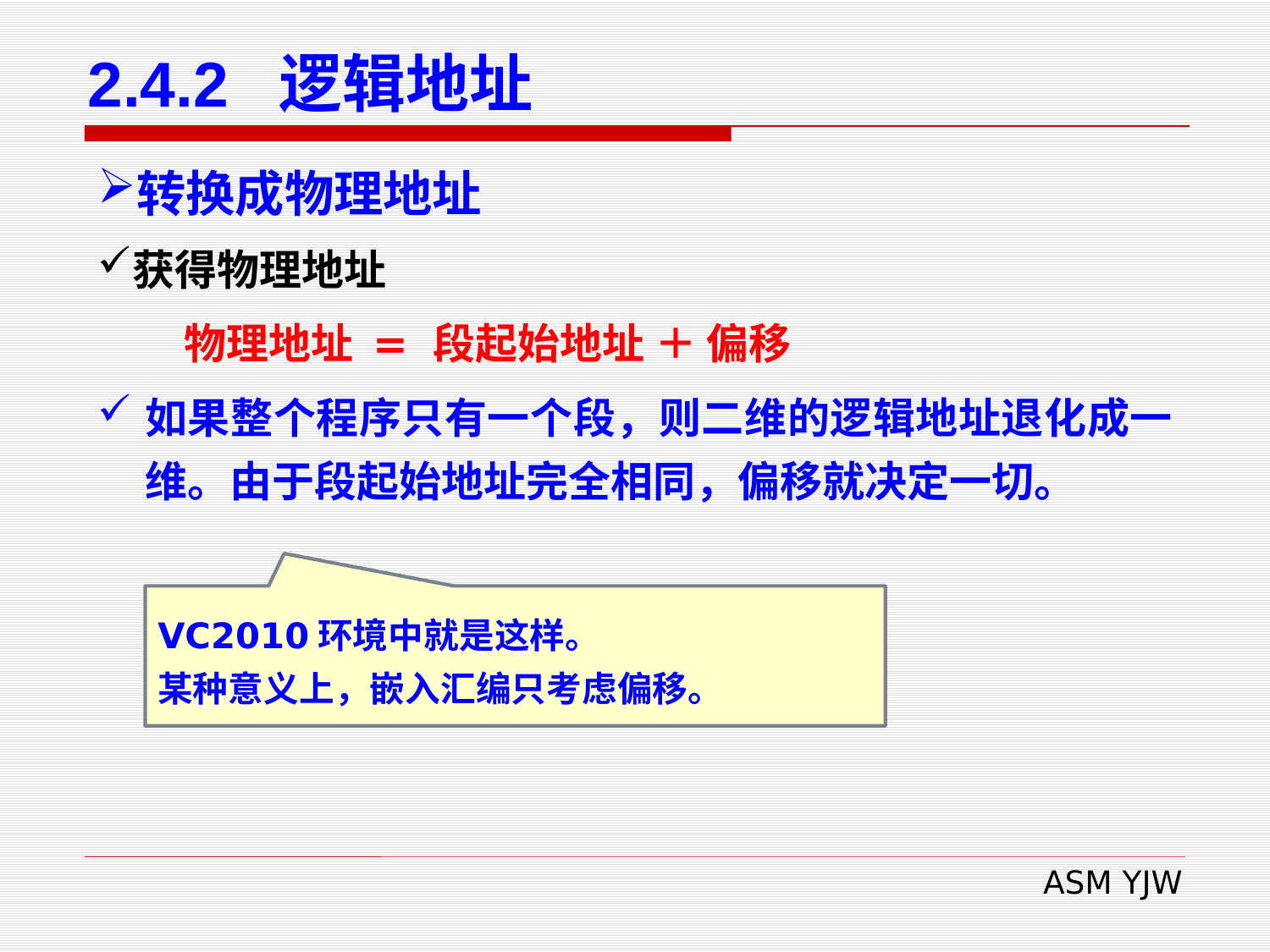

# 2.4.2  逻辑地址
转换成物理地址
获得物理地址
        物理地址 = 段起始地址 ＋ 偏移
如果整个程序只有一个段，则二维的逻辑地址退化成一维。由于段起始地址完全相同，偏移就决定一切。

VC2010环境中就是这样。
某种意义上，嵌入汇编只考虑偏移。